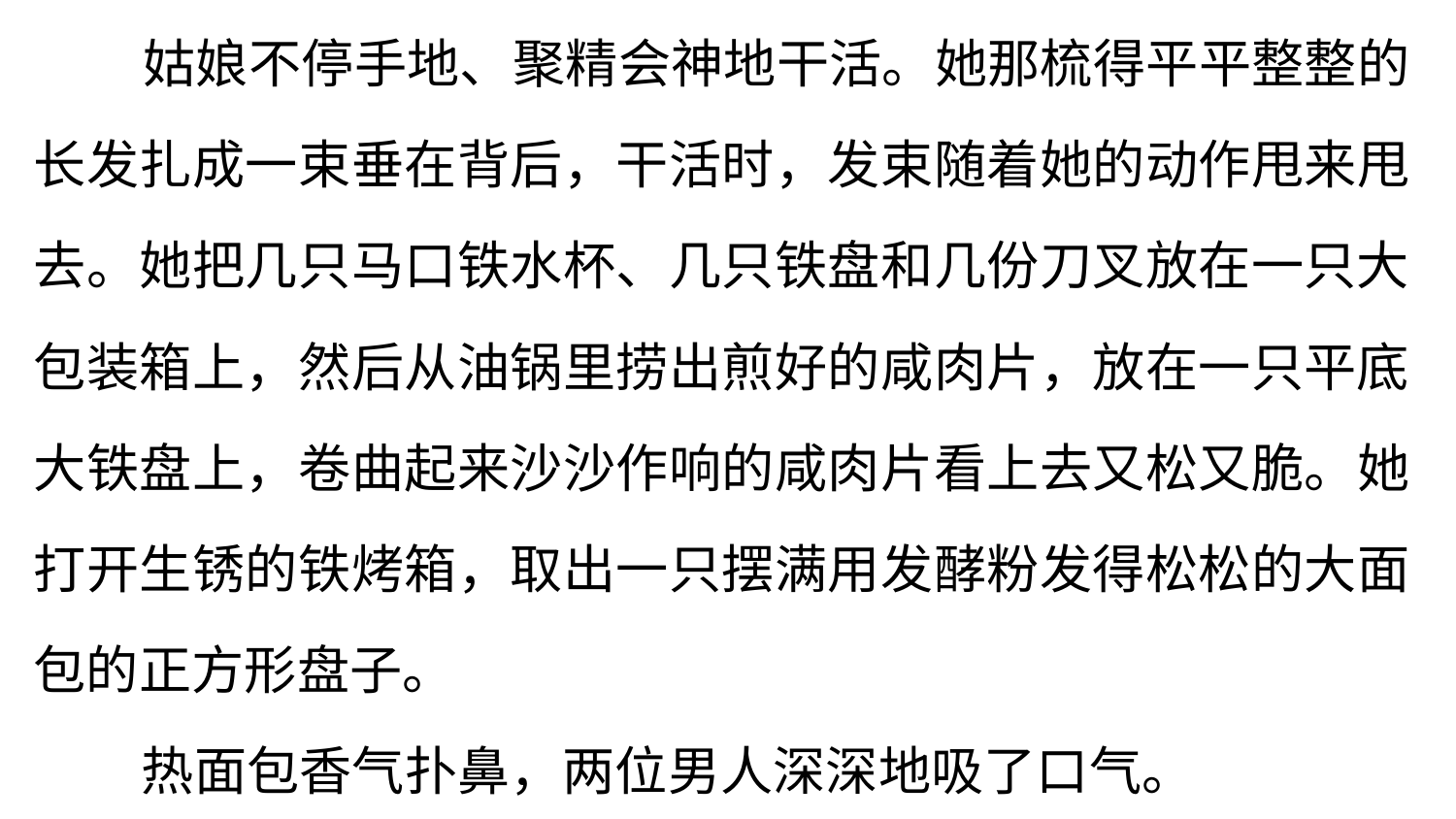

姑娘不停手地、聚精会神地干活。她那梳得平平整整的长发扎成一束垂在背后，干活时，发束随着她的动作甩来甩去。她把几只马口铁水杯、几只铁盘和几份刀叉放在一只大包装箱上，然后从油锅里捞出煎好的咸肉片，放在一只平底大铁盘上，卷曲起来沙沙作响的咸肉片看上去又松又脆。她打开生锈的铁烤箱，取出一只摆满用发酵粉发得松松的大面包的正方形盘子。
        热面包香气扑鼻，两位男人深深地吸了口气。